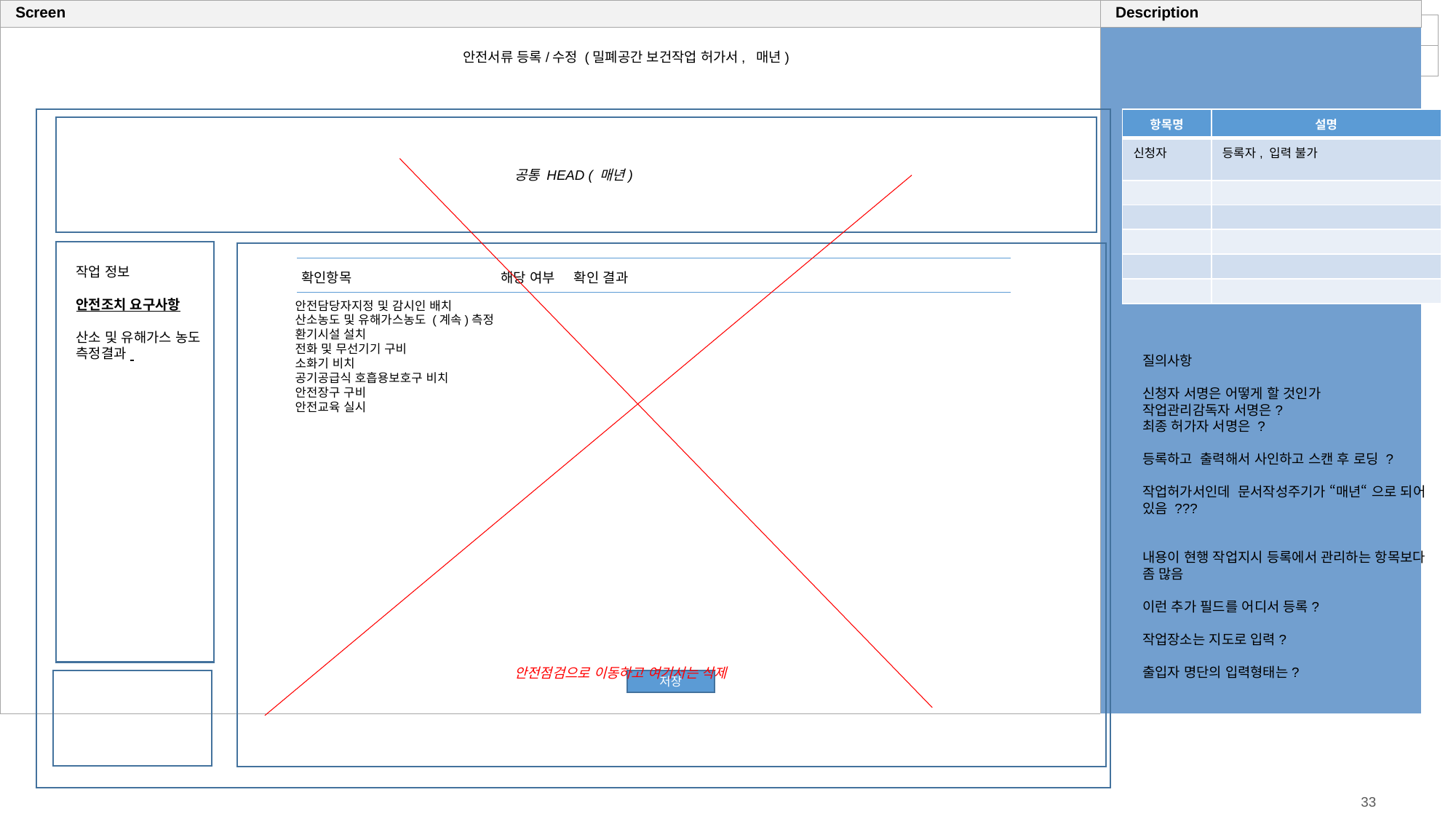

안전서류 등록/수정 (밀폐공간 보건작업 허가서,  매년)

| 항목명 | 설명 |
| --- | --- |
| 신청자 | 등록자, 입력 불가 |
|  |  |
|  |  |
|  |  |
|  |  |
|  |  |

공통 HEAD ( 매년)

작업 정보

안전조치 요구사항

산소 및 유해가스 농도 측정결과

확인항목                                       해당 여부     확인 결과
안전담당자지정 및 감시인 배치
산소농도 및 유해가스농도 (계속)측정
환기시설 설치
전화 및 무선기기 구비
소화기 비치
공기공급식 호흡용보호구 비치
안전장구 구비
안전교육 실시
질의사항

신청자 서명은 어떻게 할 것인가
작업관리감독자 서명은?
최종 허가자 서명은 ?

등록하고  출력해서 사인하고 스캔 후 로딩 ?

작업허가서인데  문서작성주기가 “매년“ 으로 되어 있음 ???

내용이 현행 작업지시 등록에서 관리하는 항목보다  좀 많음

이런 추가 필드를 어디서 등록?

작업장소는 지도로 입력?

출입자 명단의 입력형태는?
안전점검으로 이동하고 여기서는 삭제

저장